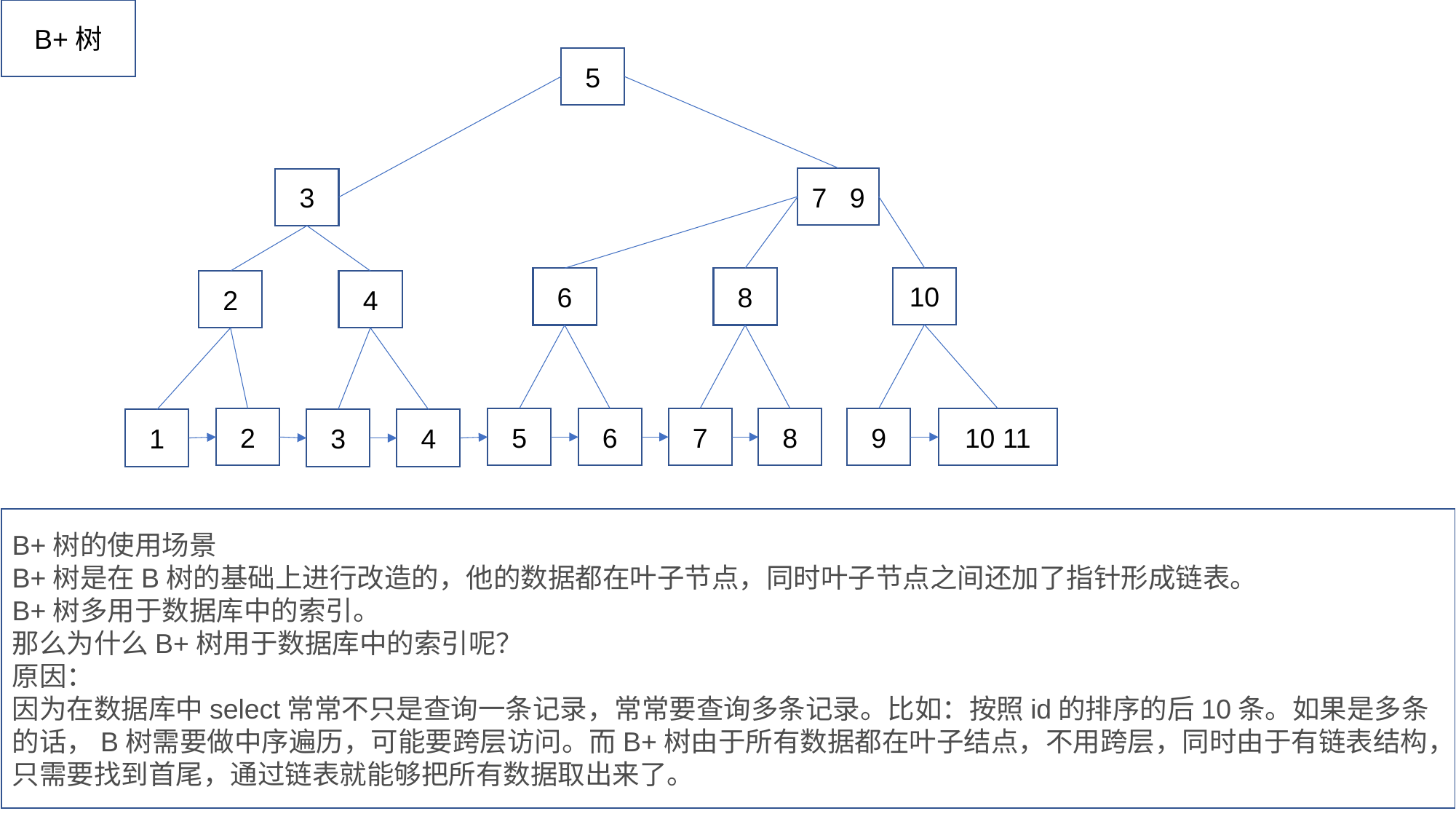

B+树
5
7   9
3
10
6
8
4
2
10 11
9
8
7
2
6
5
1
3
4
B+树的使用场景
B+树是在B树的基础上进行改造的，他的数据都在叶子节点，同时叶子节点之间还加了指针形成链表。
B+树多用于数据库中的索引。
那么为什么B+树用于数据库中的索引呢？
原因：
因为在数据库中select常常不只是查询一条记录，常常要查询多条记录。比如：按照id的排序的后10条。如果是多条的话，B树需要做中序遍历，可能要跨层访问。而B+树由于所有数据都在叶子结点，不用跨层，同时由于有链表结构，只需要找到首尾，通过链表就能够把所有数据取出来了。